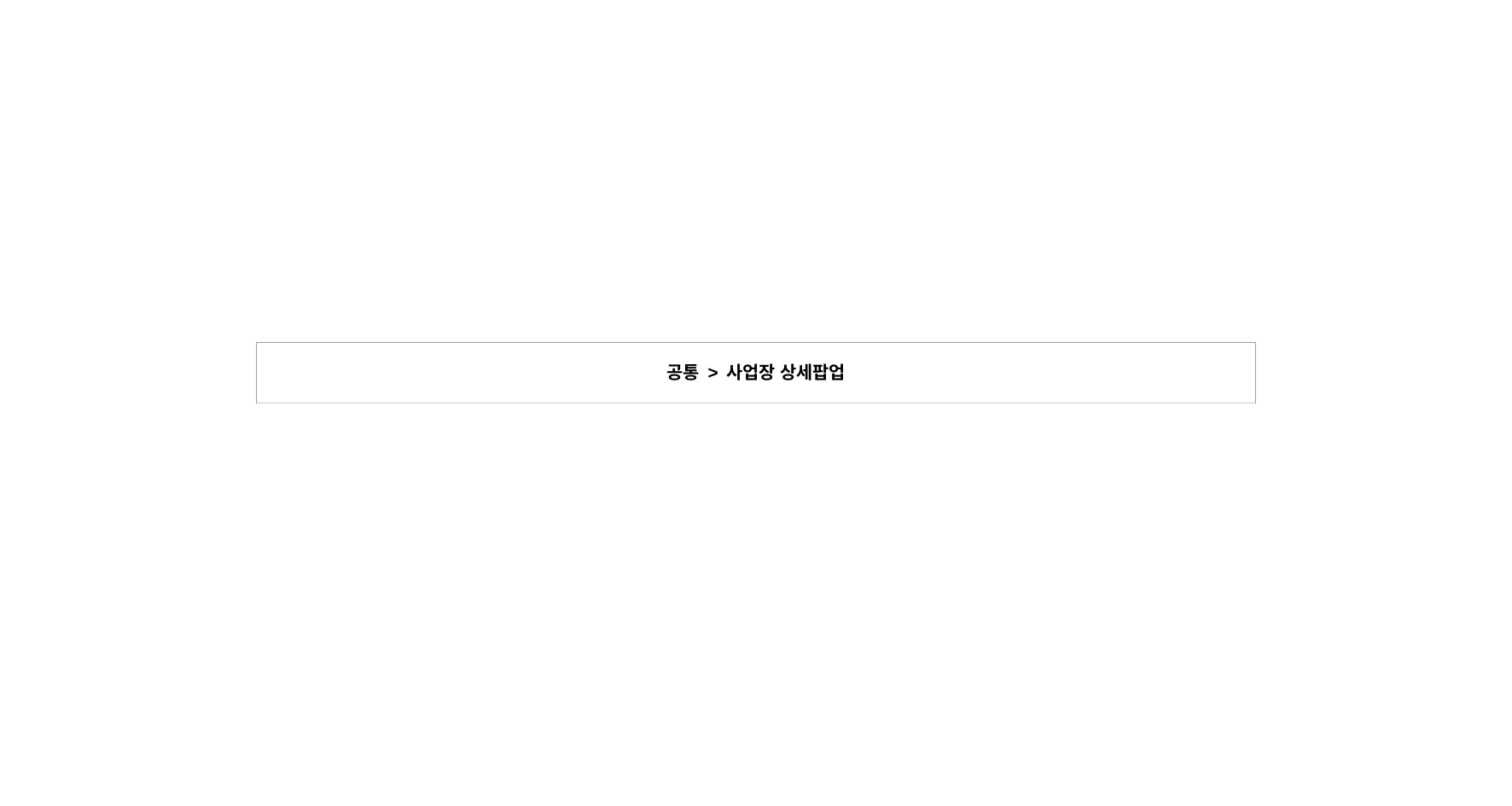

| 공통 > 사업장 상세팝업 |
| --- |